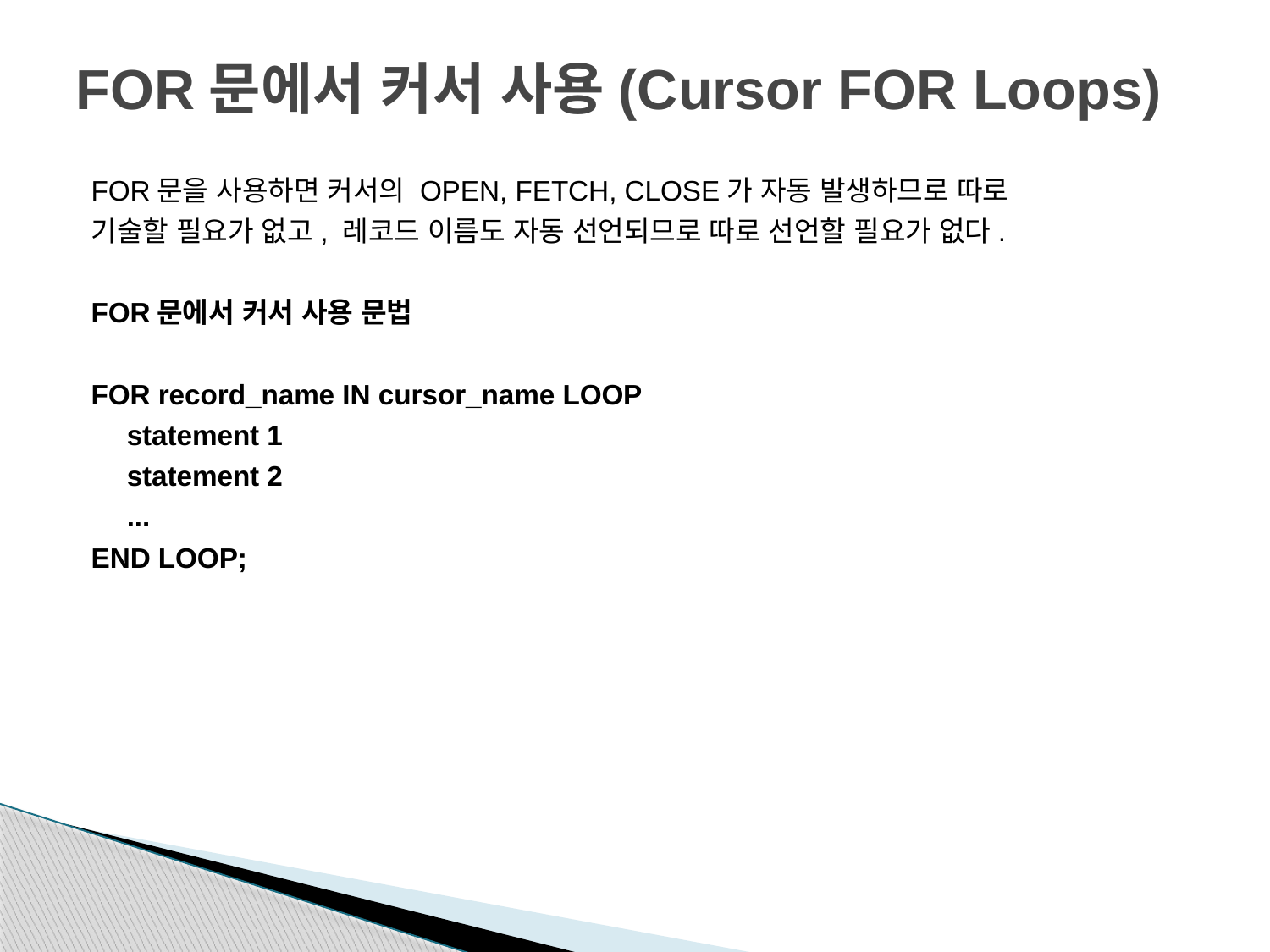

# FOR문에서 커서 사용(Cursor FOR Loops)
FOR문을 사용하면 커서의 OPEN, FETCH, CLOSE가 자동 발생하므로 따로
기술할 필요가 없고, 레코드 이름도 자동 선언되므로 따로 선언할 필요가 없다.

FOR문에서 커서 사용 문법

FOR record_name IN cursor_name LOOP
	statement 1
	statement 2
	...
END LOOP;